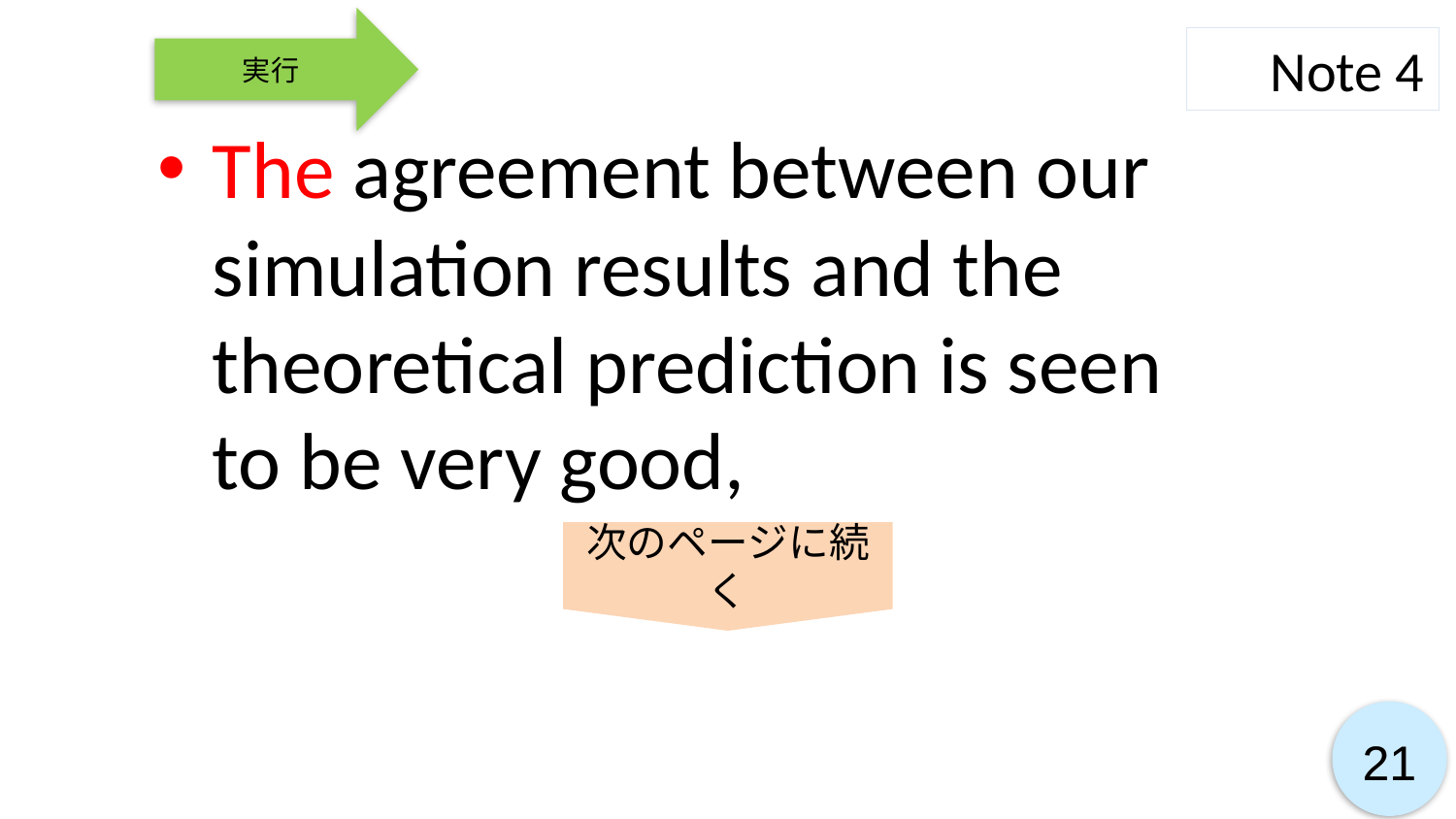

実行
Note 4
The agreement between our simulation results and the theoretical prediction is seen to be very good,
次のページに続く
21
21